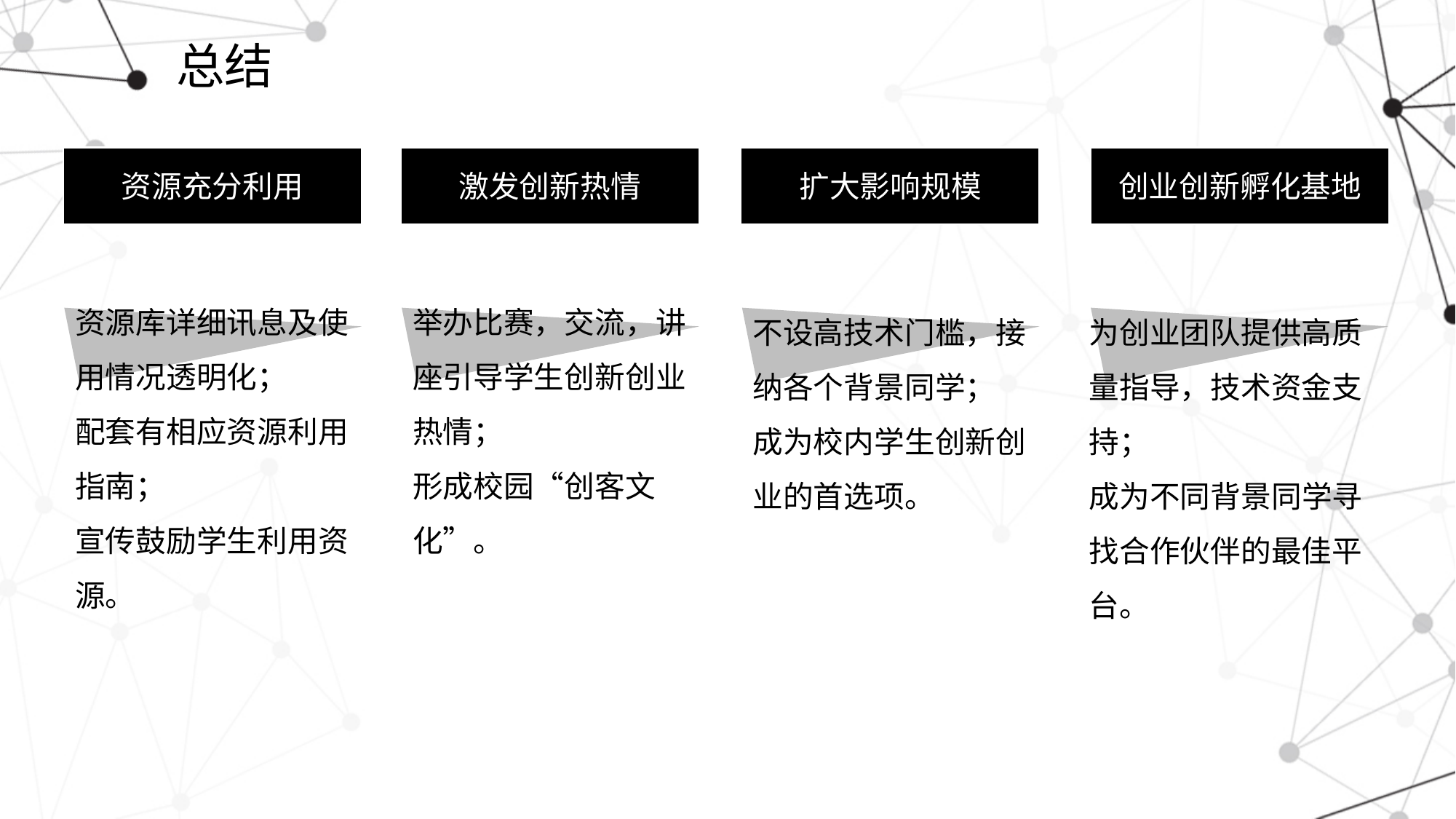

# 总结
资源充分利用
激发创新热情
扩大影响规模
创业创新孵化基地

举办比赛，交流，讲座引导学生创新创业热情；
形成校园“创客文化”。
资源库详细讯息及使用情况透明化；
配套有相应资源利用指南；
宣传鼓励学生利用资源。
不设高技术门槛，接纳各个背景同学；
成为校内学生创新创业的首选项。
为创业团队提供高质量指导，技术资金支持；
成为不同背景同学寻找合作伙伴的最佳平台。